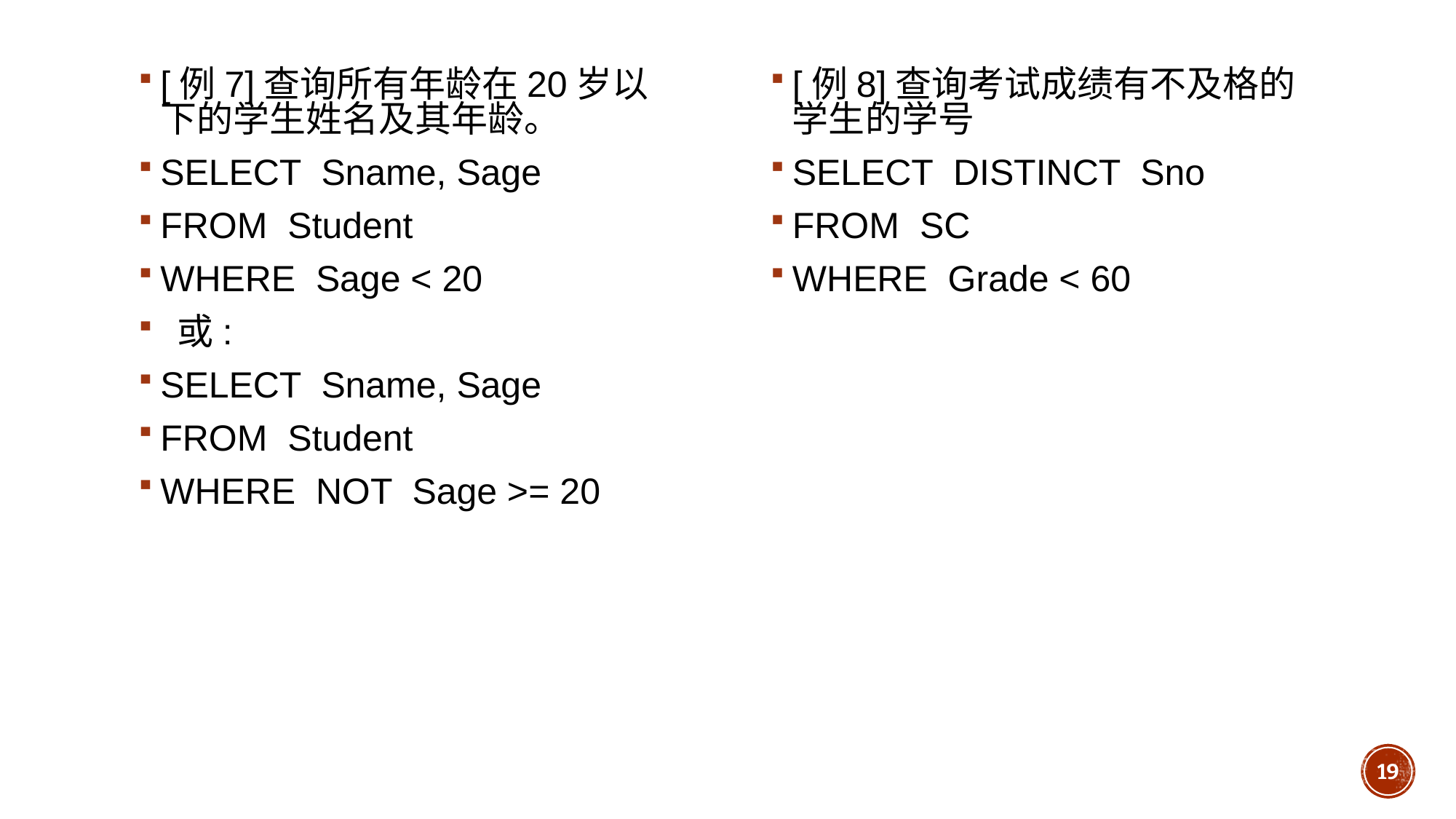

[例7]查询所有年龄在20岁以下的学生姓名及其年龄。
SELECT  Sname, Sage
FROM  Student
WHERE  Sage < 20
 或:
SELECT  Sname, Sage
FROM  Student
WHERE  NOT  Sage >= 20

[例8]查询考试成绩有不及格的学生的学号
SELECT  DISTINCT  Sno
FROM  SC
WHERE  Grade < 60

19